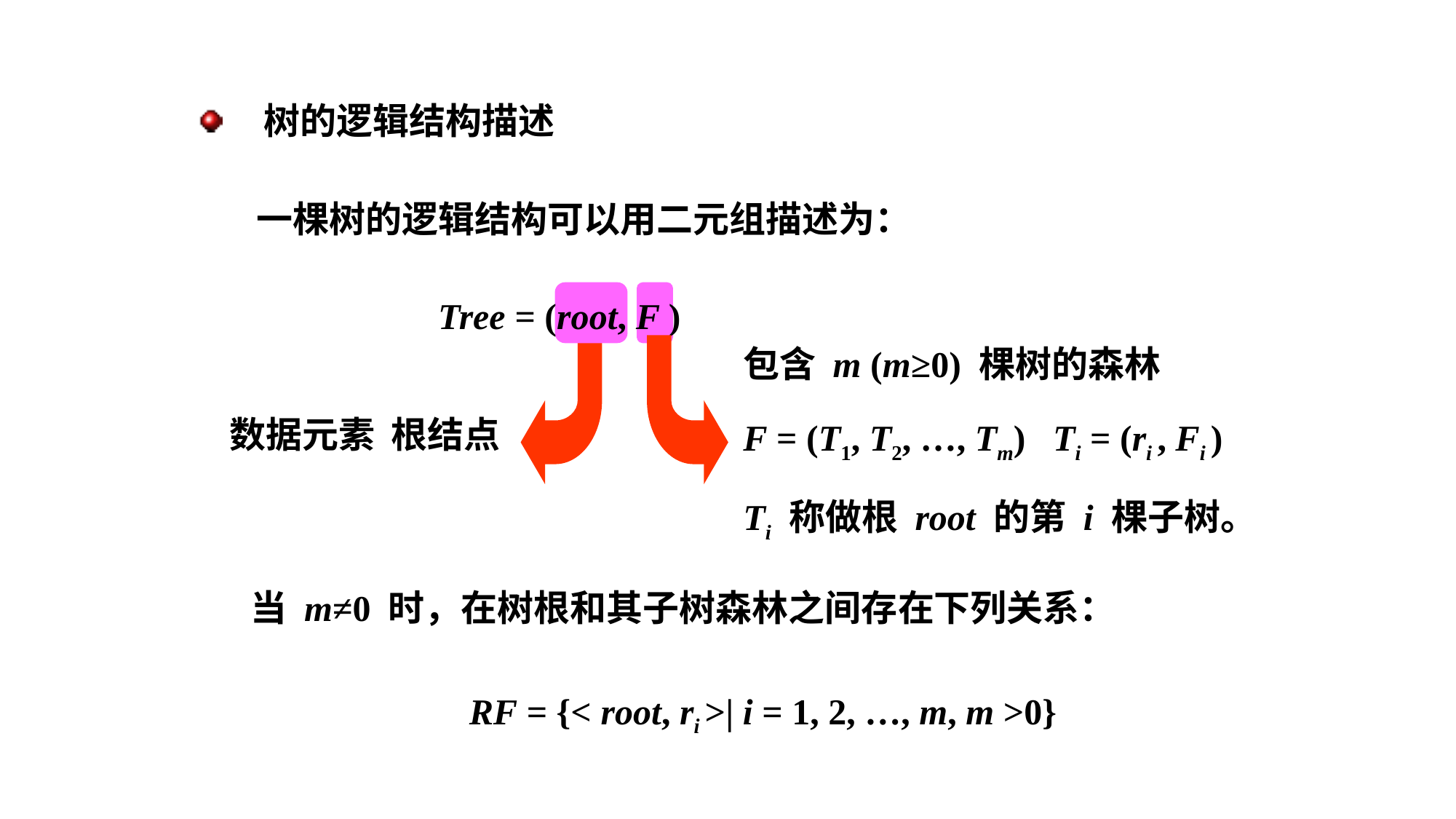

树的逻辑结构描述
一棵树的逻辑结构可以用二元组描述为：
                    Tree = (root, F )

包含 m (m≥0) 棵树的森林
F = (T1, T2, …, Tm)   Ti = (ri , Fi )
Ti 称做根 root 的第 i 棵子树。

数据元素  根结点
当 m≠0 时，在树根和其子树森林之间存在下列关系：
                        RF = {< root, ri >| i = 1, 2, …, m, m >0}